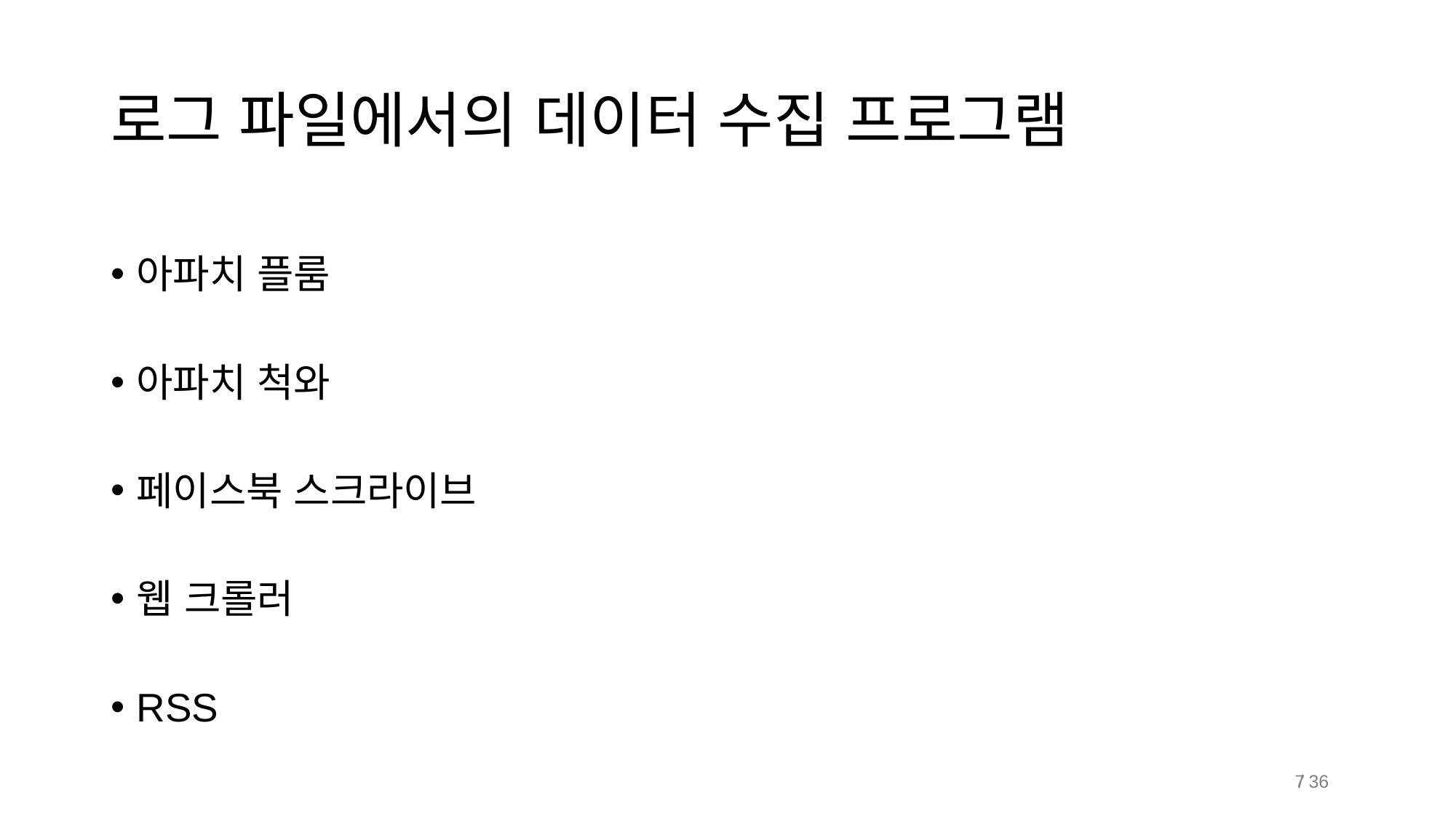

# 로그 파일에서의 데이터 수집 프로그램

아파치 플룸

아파치 척와

페이스북 스크라이브

웹 크롤러

RSS
7